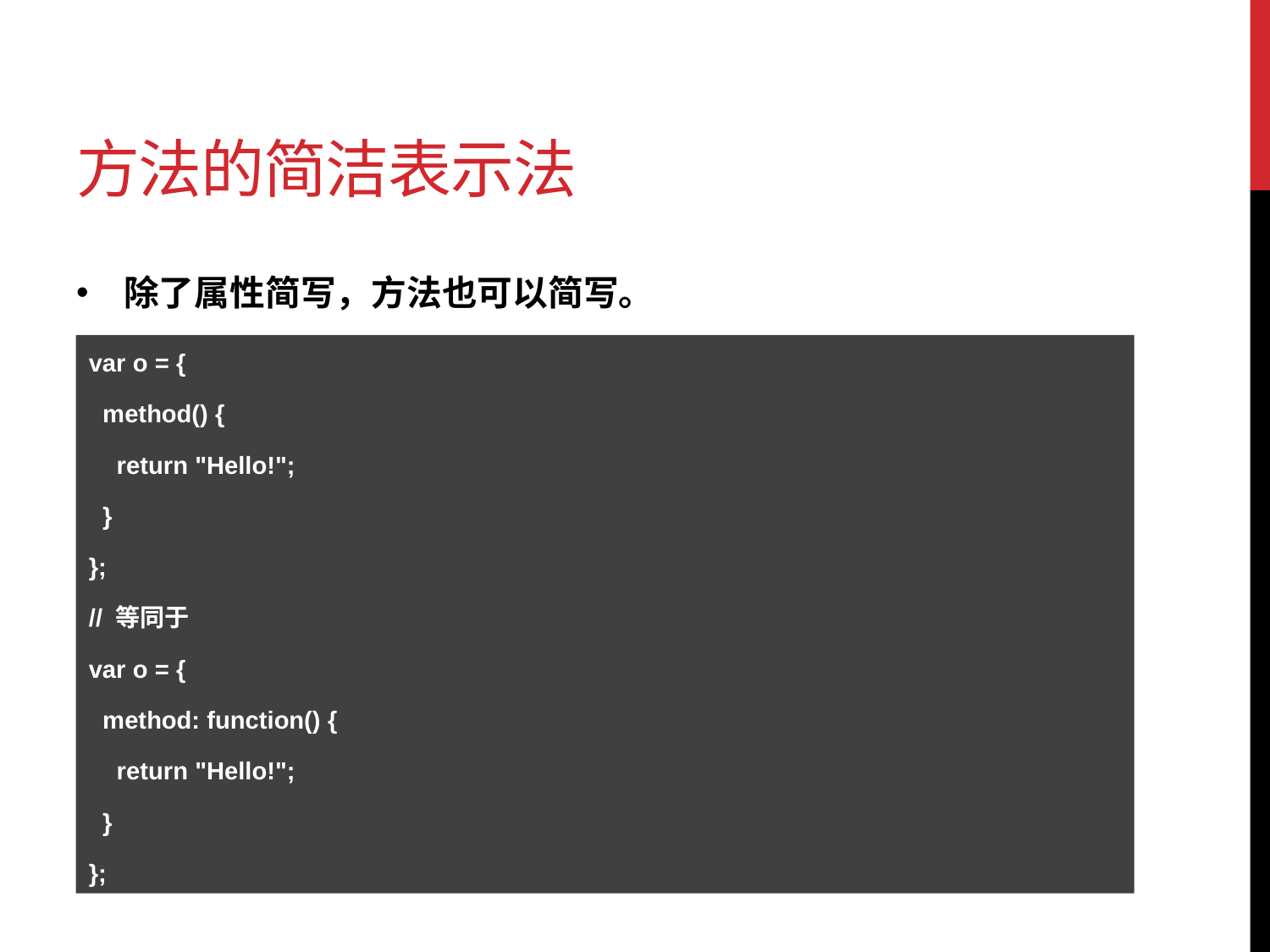

# 方法的简洁表示法
除了属性简写，方法也可以简写。

var o = {
  method() {
    return "Hello!";
  }
};
// 等同于
var o = {
  method: function() {
    return "Hello!";
  }
};